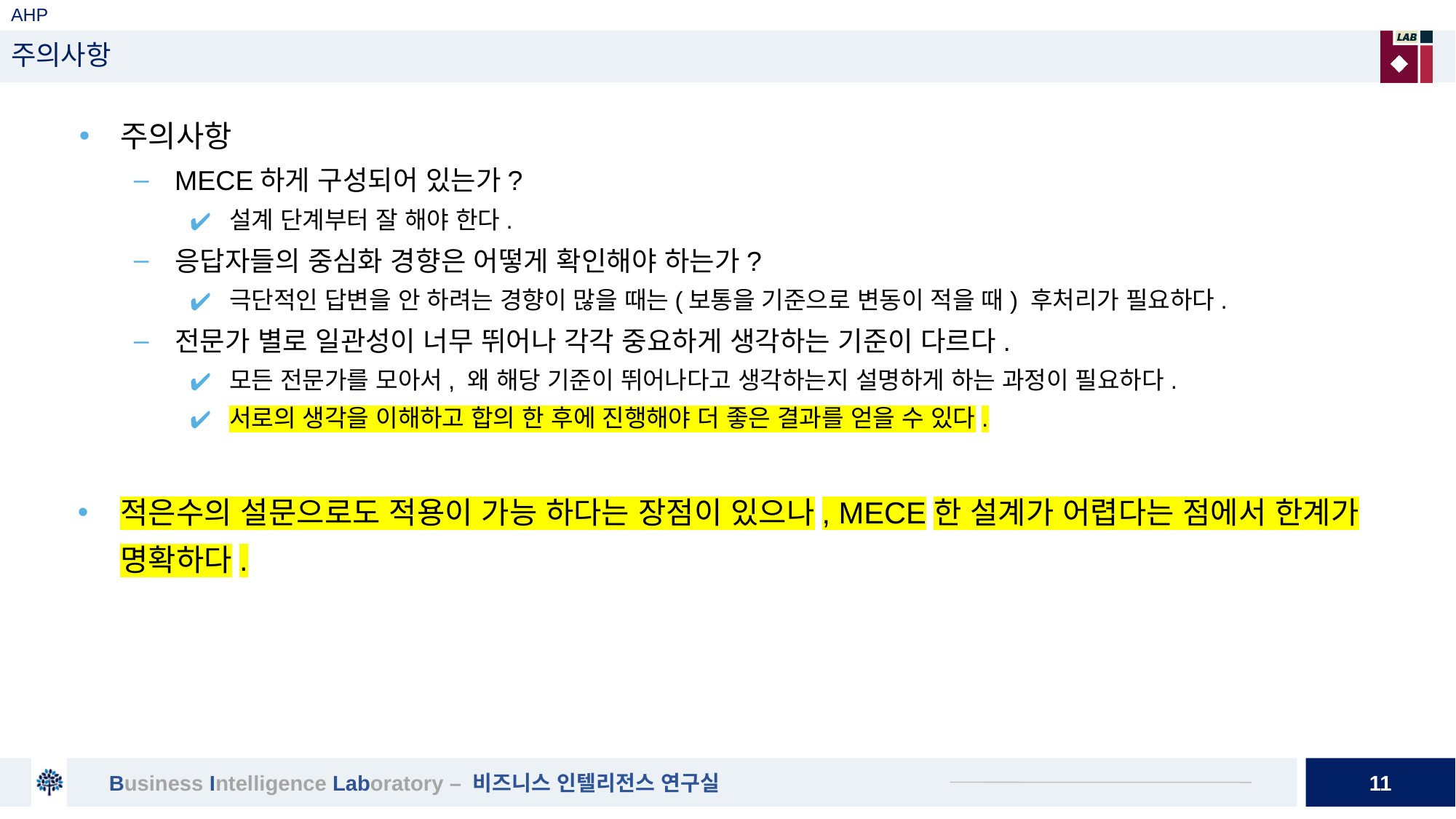

# AHP
주의사항
주의사항
MECE하게 구성되어 있는가?
설계 단계부터 잘 해야 한다.
응답자들의 중심화 경향은 어떻게 확인해야 하는가?
극단적인 답변을 안 하려는 경향이 많을 때는(보통을 기준으로 변동이 적을 때) 후처리가 필요하다.
전문가 별로 일관성이 너무 뛰어나 각각 중요하게 생각하는 기준이 다르다.
모든 전문가를 모아서, 왜 해당 기준이 뛰어나다고 생각하는지 설명하게 하는 과정이 필요하다.
서로의 생각을 이해하고 합의 한 후에 진행해야 더 좋은 결과를 얻을 수 있다.

적은수의 설문으로도 적용이 가능 하다는 장점이 있으나, MECE한 설계가 어렵다는 점에서 한계가 명확하다.
11